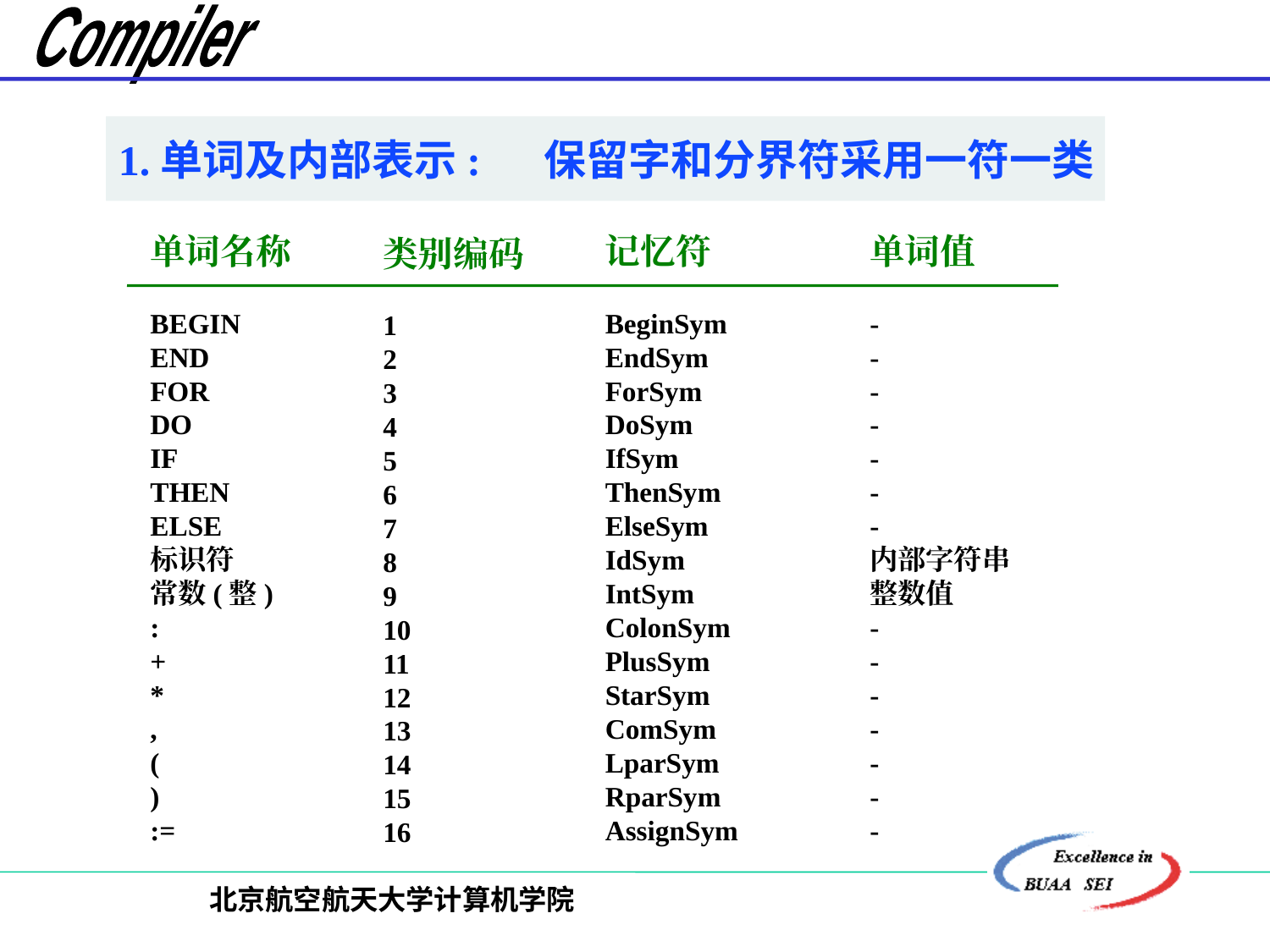

1.单词及内部表示:     保留字和分界符采用一符一类
记忆符

BeginSym
EndSym
ForSym
DoSym
IfSym
ThenSym
ElseSym
IdSym
IntSym
ColonSym
PlusSym
StarSym
ComSym
LparSym
RparSym
AssignSym
单词名称

BEGIN
END
FOR
DO
IF
THEN
ELSE
标识符
常数(整)
:
+
*
,
(
)
:=
单词值

-
-
-
-
-
-
-
内部字符串
整数值
-
-
-
-
-
-
-
类别编码

1
2
3
4
5
6
7
8
9
10
11
12
13
14
15
16